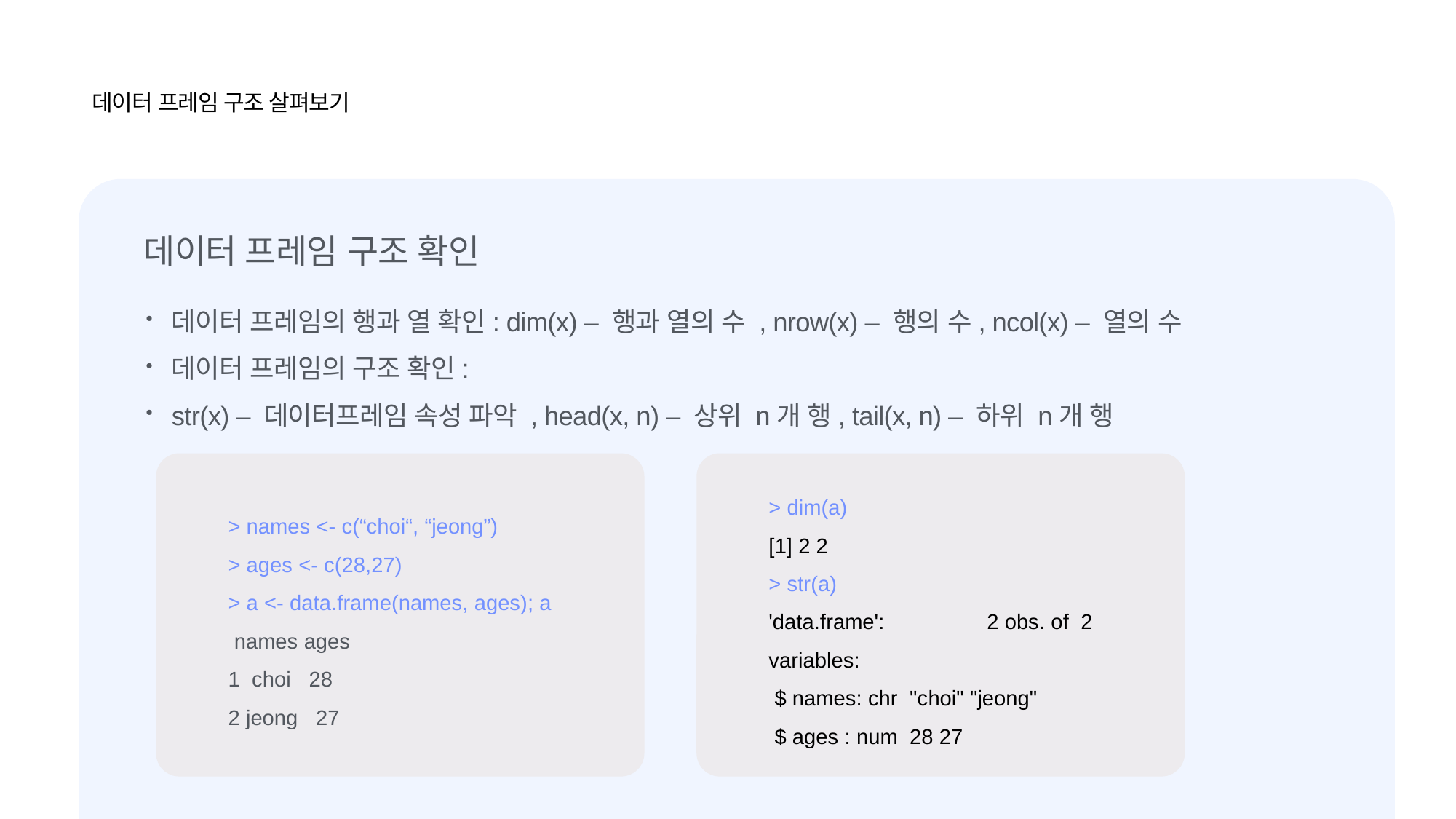

데이터 프레임 구조 살펴보기

데이터 프레임 구조 확인
데이터 프레임의 행과 열 확인: dim(x) – 행과 열의 수 , nrow(x) – 행의 수, ncol(x) – 열의 수
데이터 프레임의 구조 확인:
str(x) – 데이터프레임 속성 파악 , head(x, n) – 상위 n개 행, tail(x, n) – 하위 n개 행
> dim(a)
[1] 2 2
> str(a)
'data.frame':	2 obs. of  2 variables:
 $ names: chr  "choi" "jeong"
 $ ages : num  28 27
> names <- c(“choi“, “jeong”)
> ages <- c(28,27)
> a <- data.frame(names, ages); a
 names ages
1  choi   28
2 jeong   27